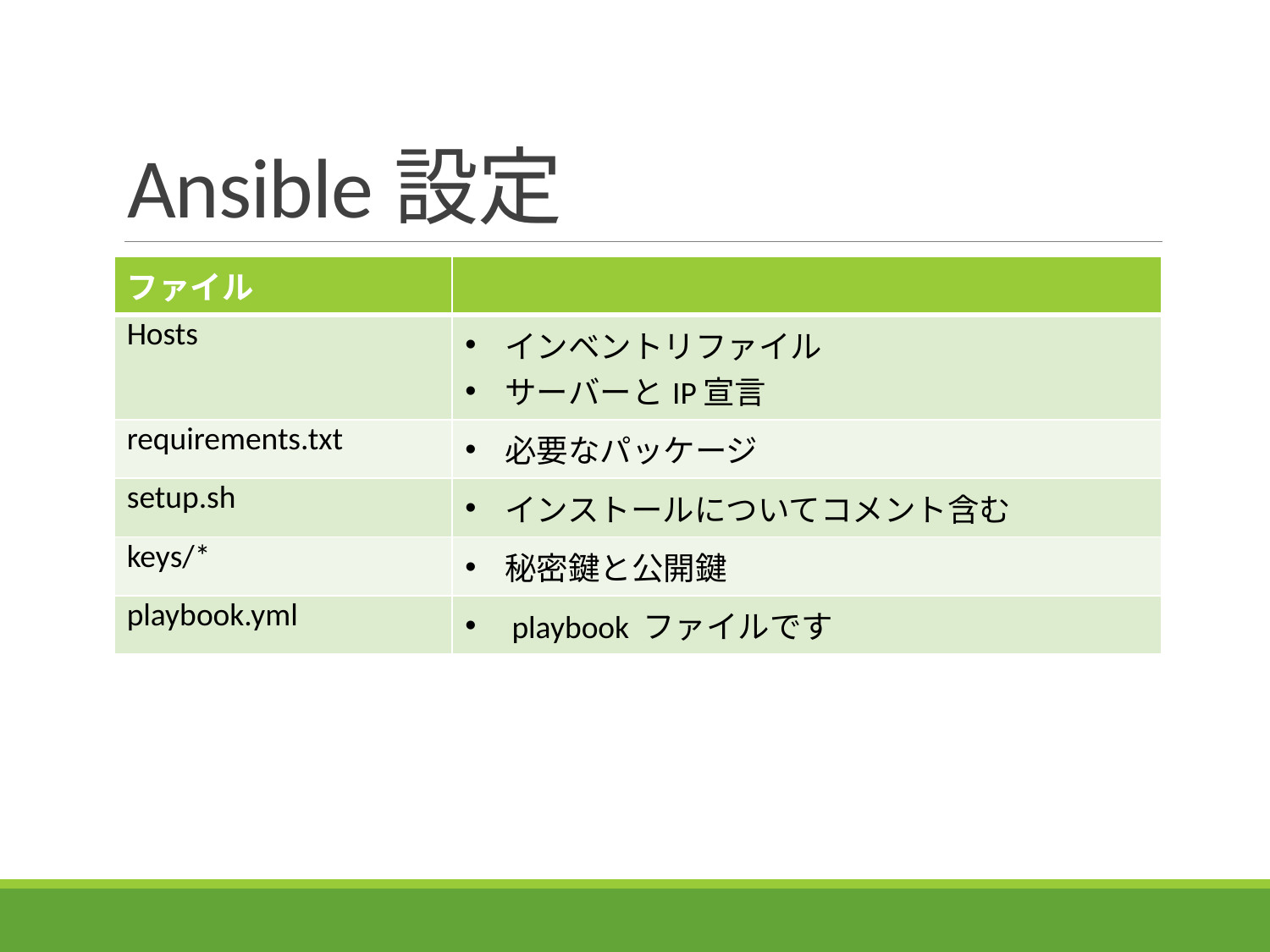

# Ansible設定
| ファイル |  |
| --- | --- |
| Hosts | インベントリファイル サーバーとIP宣言 |
| requirements.txt | 必要なパッケージ |
| setup.sh | インストールについてコメント含む |
| keys/\* | 秘密鍵と公開鍵 |
| playbook.yml | playbook ファイルです |